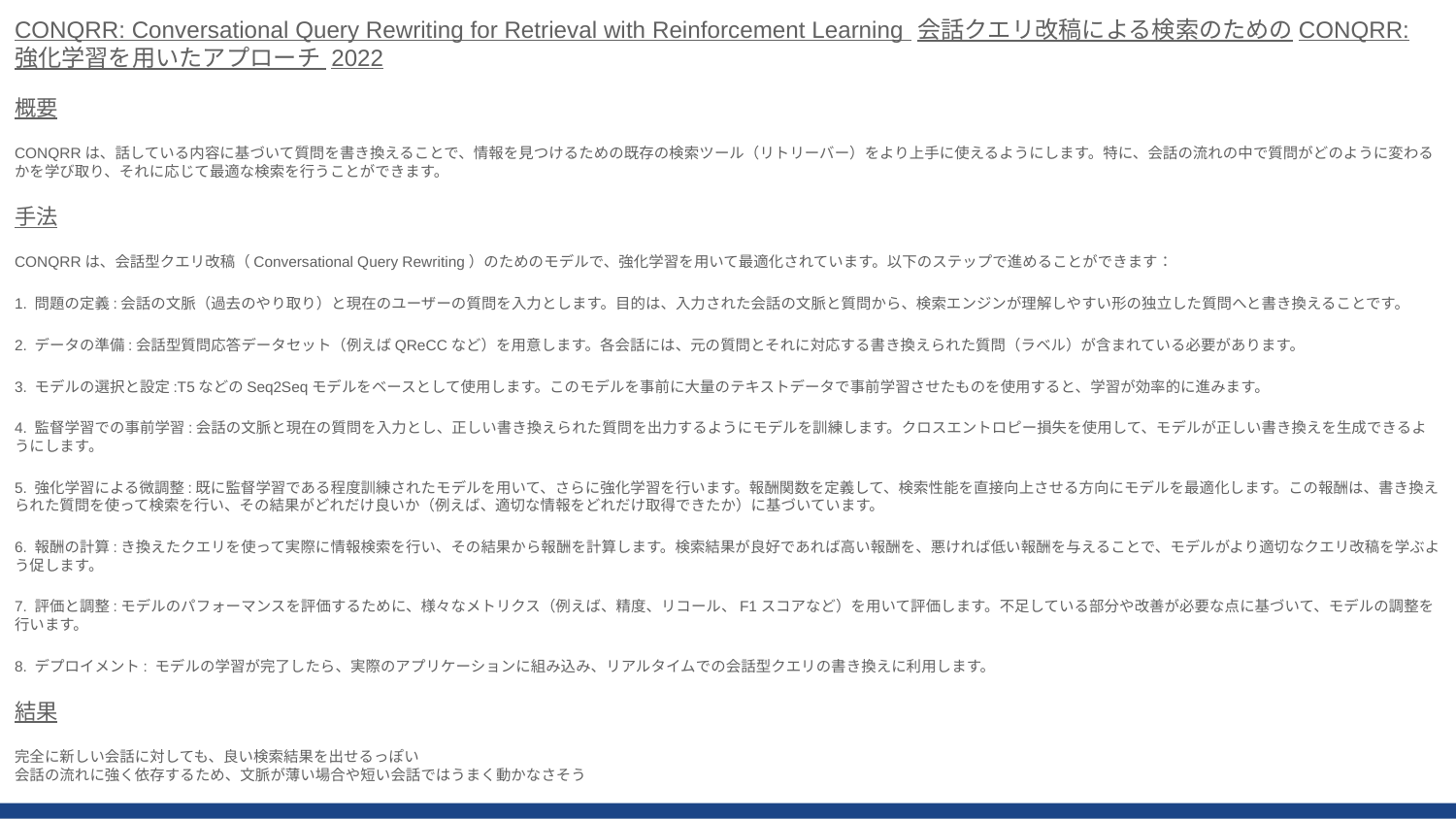

CONQRR: Conversational Query Rewriting for Retrieval with Reinforcement Learning 会話クエリ改稿による検索のためのCONQRR: 強化学習を用いたアプローチ 2022
概要
CONQRRは、話している内容に基づいて質問を書き換えることで、情報を見つけるための既存の検索ツール（リトリーバー）をより上手に使えるようにします。特に、会話の流れの中で質問がどのように変わるかを学び取り、それに応じて最適な検索を行うことができます。
手法
CONQRRは、会話型クエリ改稿（Conversational Query Rewriting）のためのモデルで、強化学習を用いて最適化されています。以下のステップで進めることができます：
1. 問題の定義:会話の文脈（過去のやり取り）と現在のユーザーの質問を入力とします。目的は、入力された会話の文脈と質問から、検索エンジンが理解しやすい形の独立した質問へと書き換えることです。
2. データの準備:会話型質問応答データセット（例えばQReCCなど）を用意します。各会話には、元の質問とそれに対応する書き換えられた質問（ラベル）が含まれている必要があります。
3. モデルの選択と設定:T5などのSeq2Seqモデルをベースとして使用します。このモデルを事前に大量のテキストデータで事前学習させたものを使用すると、学習が効率的に進みます。
4. 監督学習での事前学習:会話の文脈と現在の質問を入力とし、正しい書き換えられた質問を出力するようにモデルを訓練します。クロスエントロピー損失を使用して、モデルが正しい書き換えを生成できるようにします。
5. 強化学習による微調整:既に監督学習である程度訓練されたモデルを用いて、さらに強化学習を行います。報酬関数を定義して、検索性能を直接向上させる方向にモデルを最適化します。この報酬は、書き換えられた質問を使って検索を行い、その結果がどれだけ良いか（例えば、適切な情報をどれだけ取得できたか）に基づいています。
6. 報酬の計算:き換えたクエリを使って実際に情報検索を行い、その結果から報酬を計算します。検索結果が良好であれば高い報酬を、悪ければ低い報酬を与えることで、モデルがより適切なクエリ改稿を学ぶよう促します。
7. 評価と調整:モデルのパフォーマンスを評価するために、様々なメトリクス（例えば、精度、リコール、F1スコアなど）を用いて評価します。不足している部分や改善が必要な点に基づいて、モデルの調整を行います。
8. デプロイメント: モデルの学習が完了したら、実際のアプリケーションに組み込み、リアルタイムでの会話型クエリの書き換えに利用します。
結果
完全に新しい会話に対しても、良い検索結果を出せるっぽい
会話の流れに強く依存するため、文脈が薄い場合や短い会話ではうまく動かなさそう